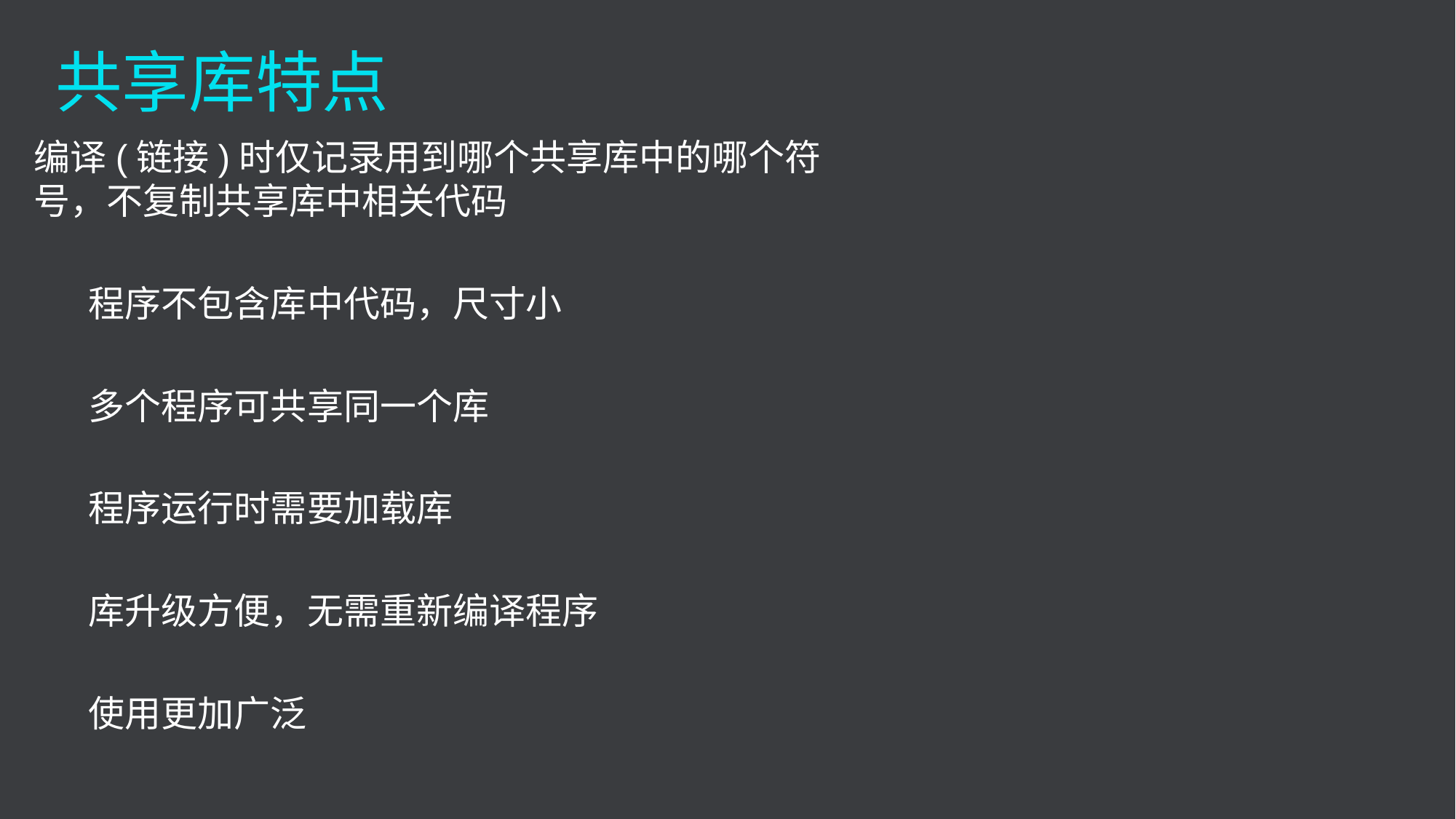

共享库特点
编译(链接)时仅记录用到哪个共享库中的哪个符号，不复制共享库中相关代码
程序不包含库中代码，尺寸小
多个程序可共享同一个库
程序运行时需要加载库
库升级方便，无需重新编译程序
使用更加广泛